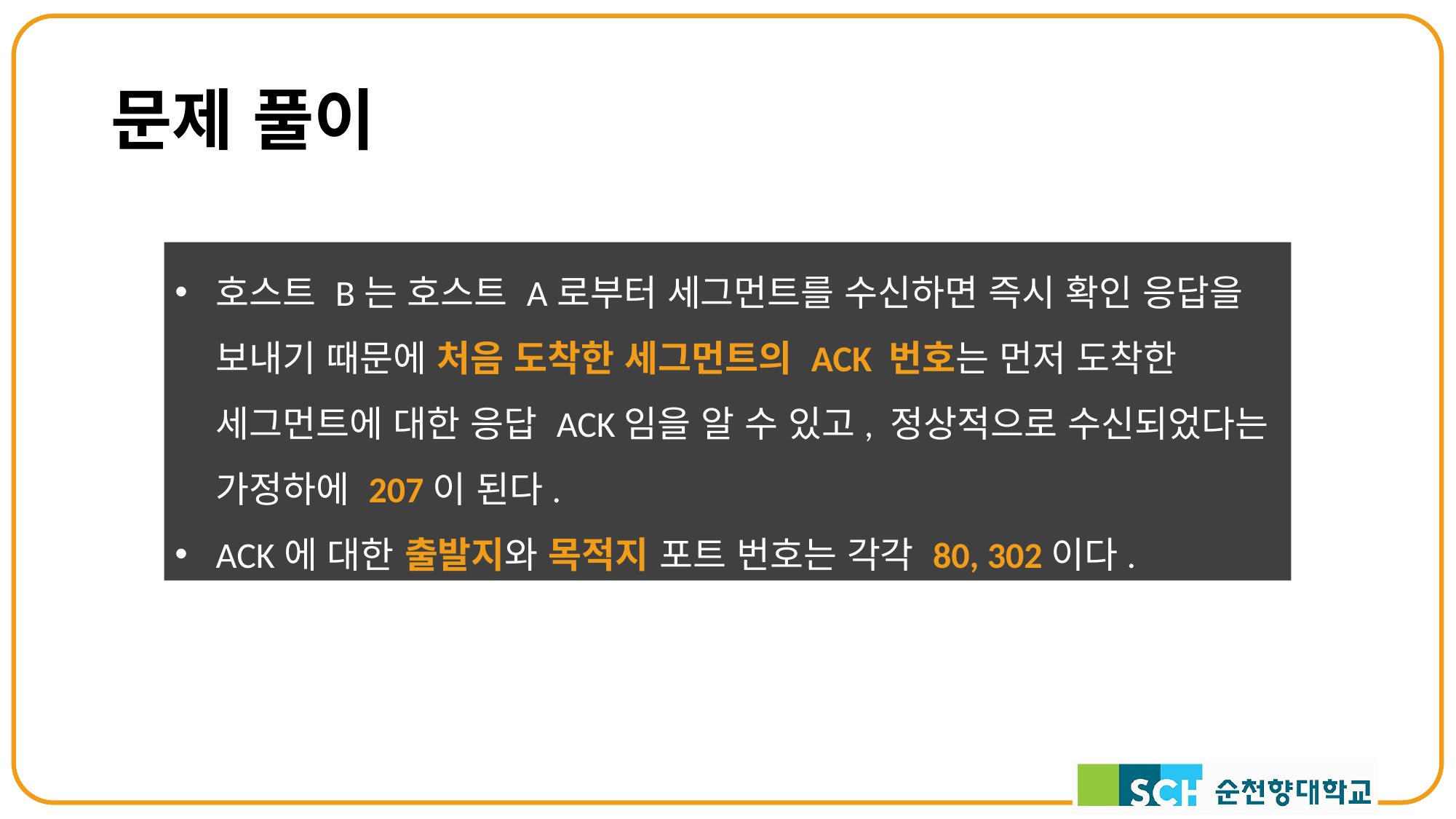

# 문제 풀이
호스트 B는 호스트 A로부터 세그먼트를 수신하면 즉시 확인 응답을 보내기 때문에 처음 도착한 세그먼트의 ACK 번호는 먼저 도착한 세그먼트에 대한 응답 ACK임을 알 수 있고, 정상적으로 수신되었다는 가정하에 207이 된다.
ACK에 대한 출발지와 목적지 포트 번호는 각각 80, 302이다.